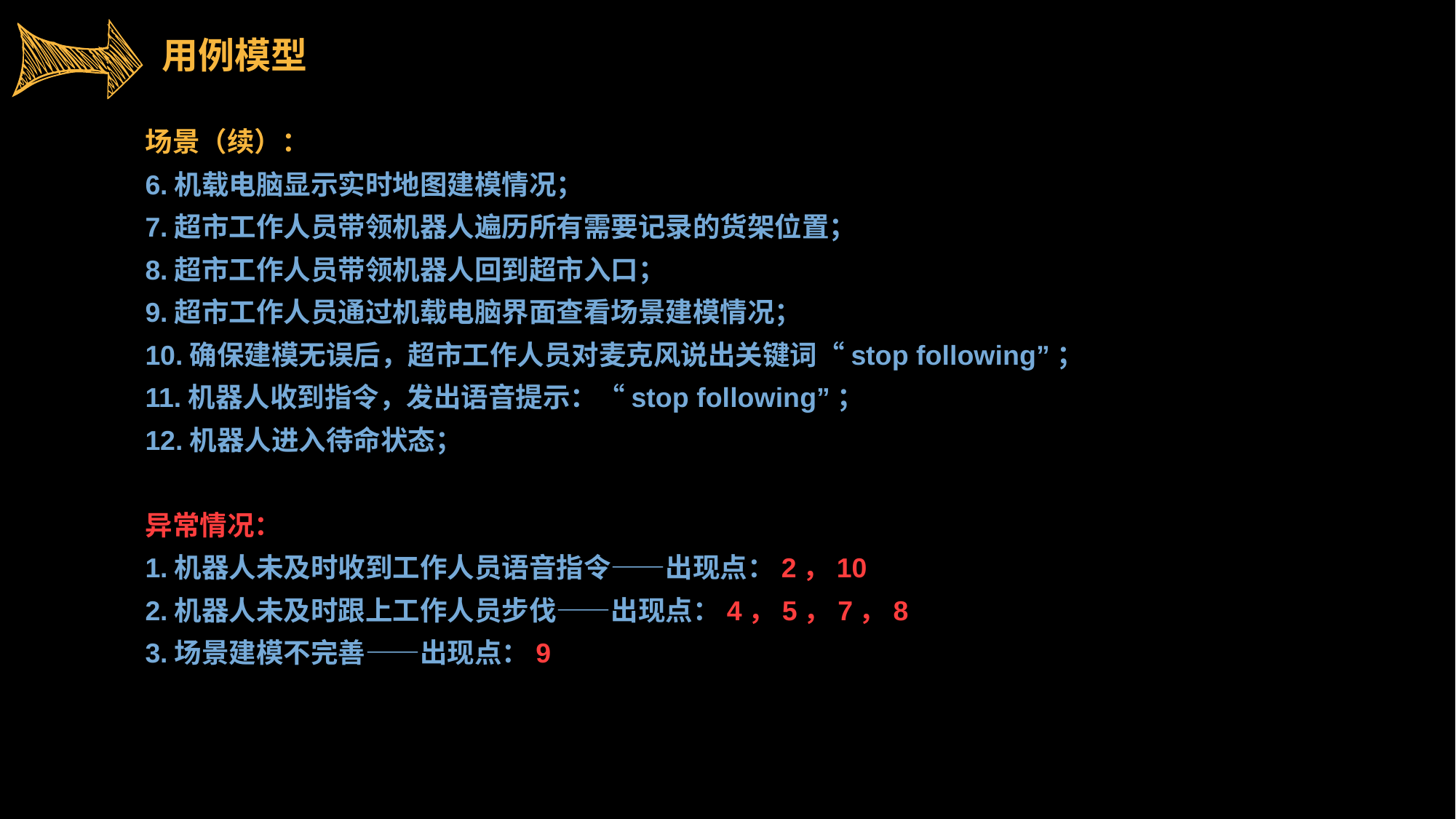

用例模型
场景（续）：
6.机载电脑显示实时地图建模情况；
7.超市工作人员带领机器人遍历所有需要记录的货架位置；
8.超市工作人员带领机器人回到超市入口；
9.超市工作人员通过机载电脑界面查看场景建模情况；
10.确保建模无误后，超市工作人员对麦克风说出关键词“stop following”；
11.机器人收到指令，发出语音提示：“stop following”；
12.机器人进入待命状态；

异常情况：
1.机器人未及时收到工作人员语音指令——出现点：2，10
2.机器人未及时跟上工作人员步伐——出现点：4，5，7，8
3.场景建模不完善——出现点：9